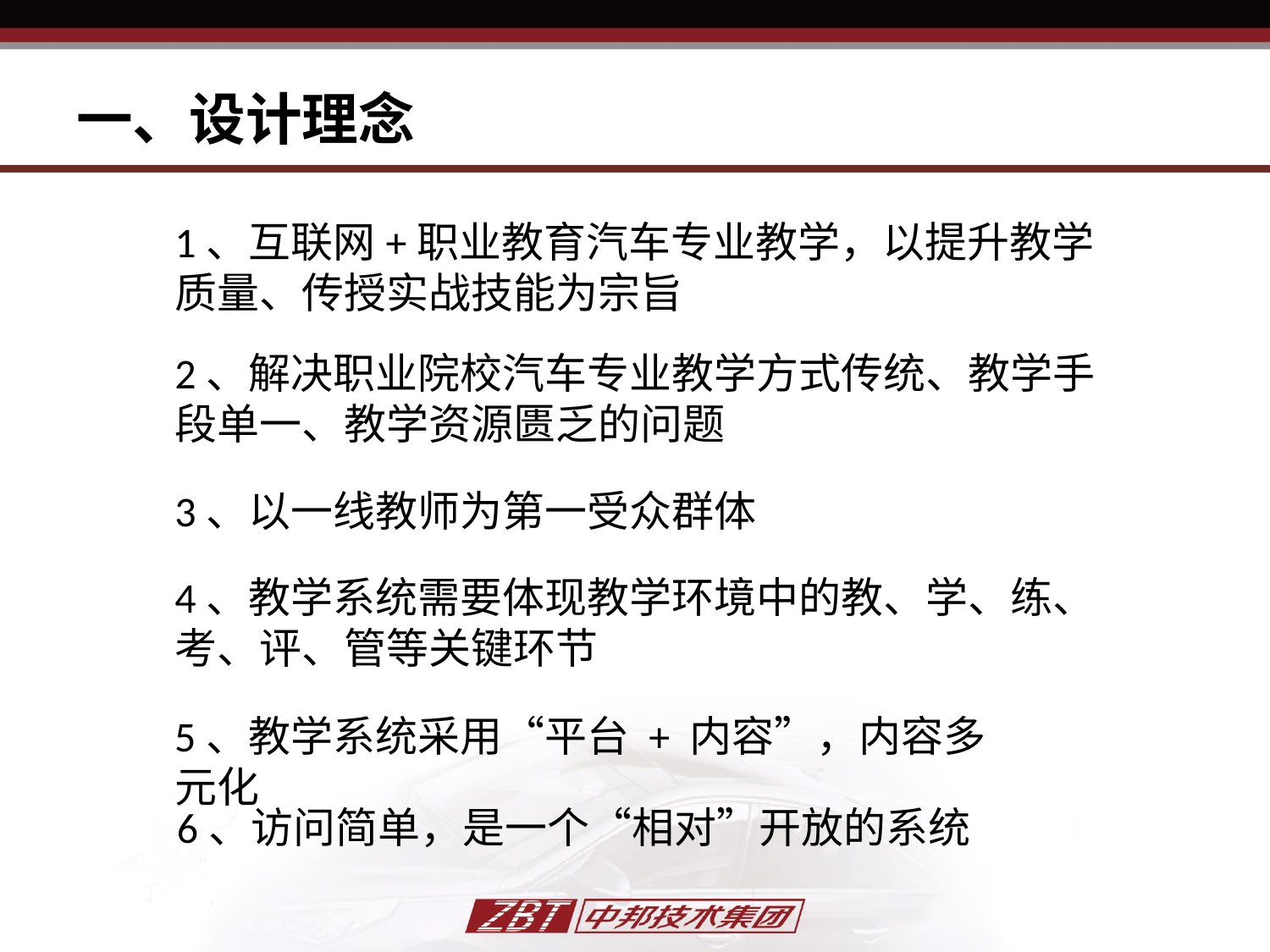

# 一、设计理念
1、互联网+职业教育汽车专业教学，以提升教学质量、传授实战技能为宗旨
2、解决职业院校汽车专业教学方式传统、教学手段单一、教学资源匮乏的问题
3、以一线教师为第一受众群体
4、教学系统需要体现教学环境中的教、学、练、考、评、管等关键环节
5、教学系统采用“平台 + 内容”，内容多元化
6、访问简单，是一个“相对”开放的系统